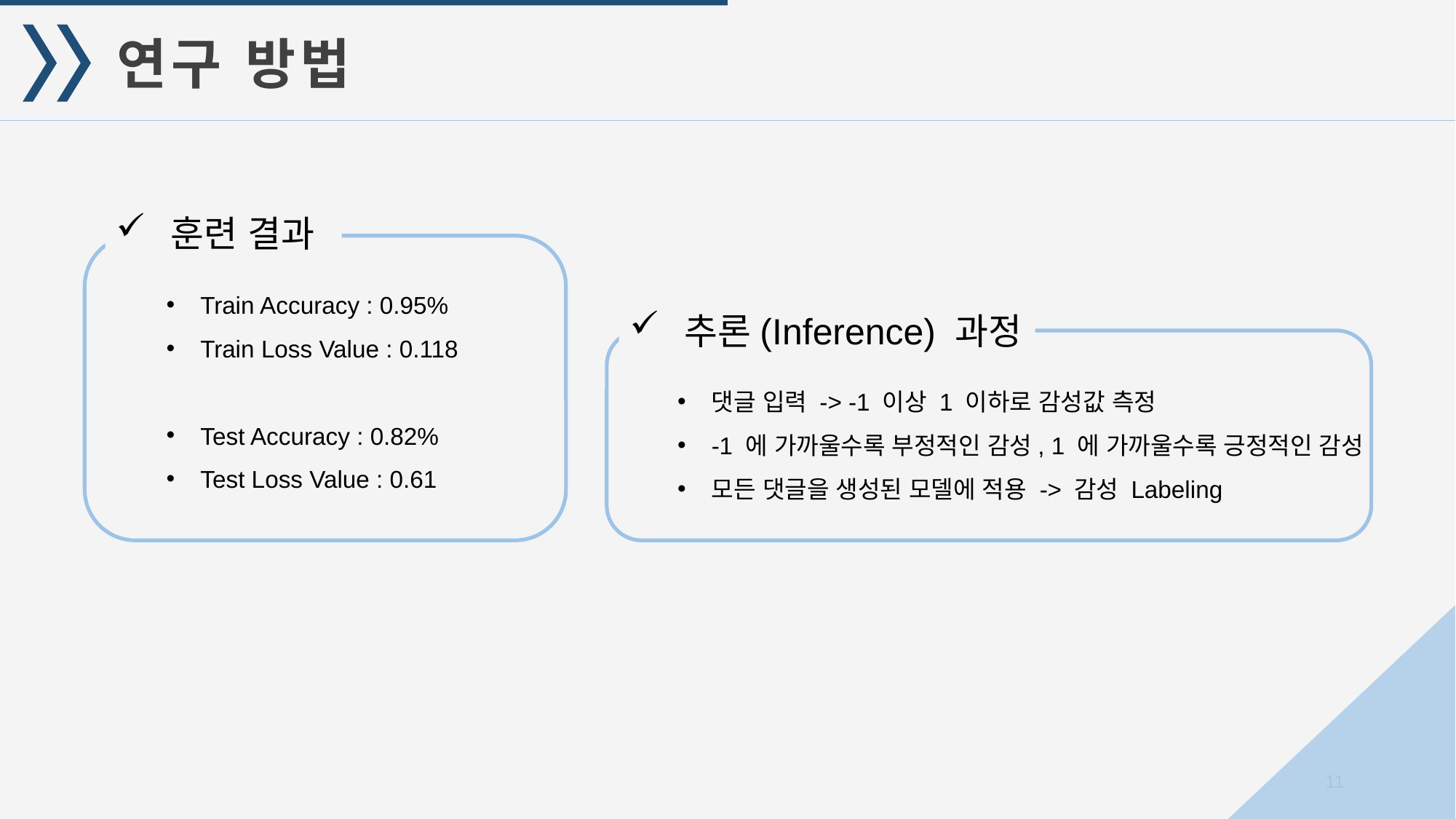

연구 방법

훈련 결과

Train Accuracy : 0.95%
Train Loss Value : 0.118

Test Accuracy : 0.82%
Test Loss Value : 0.61
추론(Inference) 과정

댓글 입력 -> -1 이상 1 이하로 감성값 측정
-1 에 가까울수록 부정적인 감성, 1 에 가까울수록 긍정적인 감성
모든 댓글을 생성된 모델에 적용 -> 감성 Labeling

11